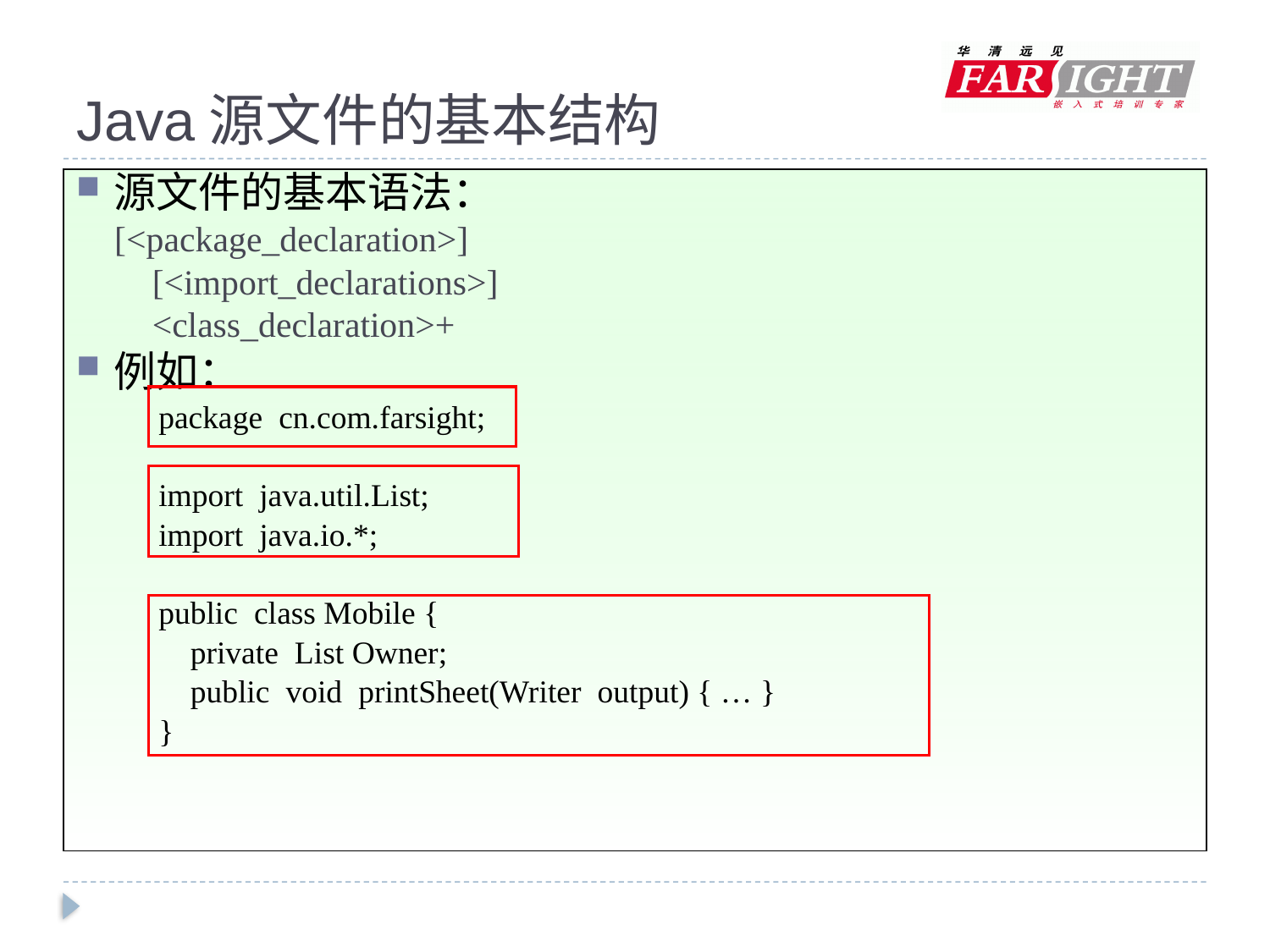

# Java源文件的基本结构
源文件的基本语法：
[<package_declaration>]
	[<import_declarations>]
	<class_declaration>+
例如：
package  cn.com.farsight;

import  java.util.List;
import  java.io.*;

public  class Mobile {
	private  List Owner;
	public  void  printSheet(Writer  output) { … }
}